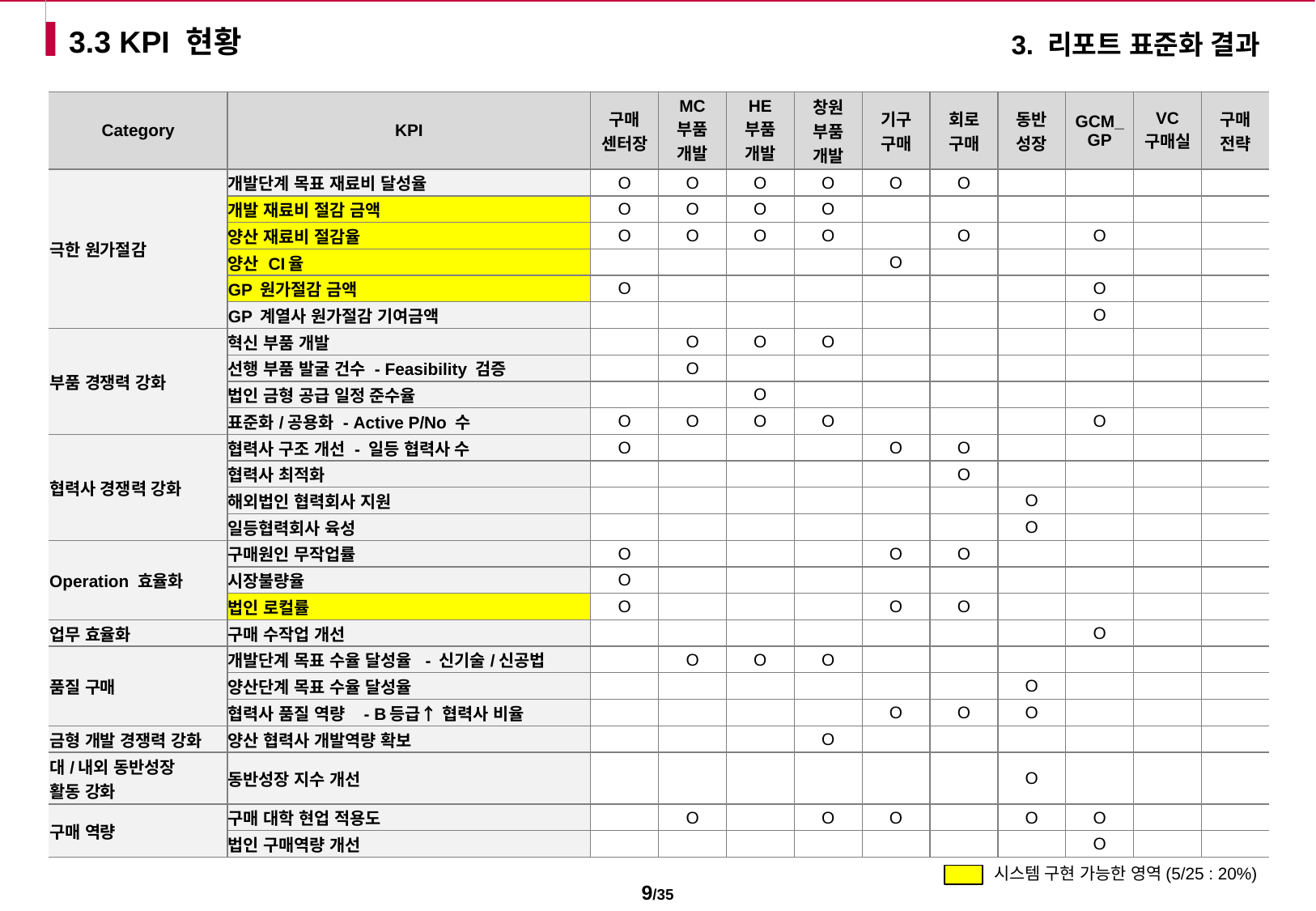

# 3.3 KPI 현황
3. 리포트 표준화 결과
| Category | KPI | 구매 센터장 | MC 부품 개발 | HE 부품 개발 | 창원 부품 개발 | 기구 구매 | 회로 구매 | 동반 성장 | GCM\_ GP | VC 구매실 | 구매 전략 |
| --- | --- | --- | --- | --- | --- | --- | --- | --- | --- | --- | --- |
| 극한 원가절감 | 개발단계 목표 재료비 달성율 | O | O | O | O | O | O |  |  |  |  |
|  | 개발 재료비 절감 금액 | O | O | O | O |  |  |  |  |  |  |
|  | 양산 재료비 절감율 | O | O | O | O |  | O |  | O |  |  |
|  | 양산 CI율 |  |  |  |  | O |  |  |  |  |  |
|  | GP 원가절감 금액 | O |  |  |  |  |  |  | O |  |  |
|  | GP 계열사 원가절감 기여금액 |  |  |  |  |  |  |  | O |  |  |
| 부품 경쟁력 강화 | 혁신 부품 개발 |  | O | O | O |  |  |  |  |  |  |
|  | 선행 부품 발굴 건수 - Feasibility 검증 |  | O |  |  |  |  |  |  |  |  |
|  | 법인 금형 공급 일정 준수율 |  |  | O |  |  |  |  |  |  |  |
|  | 표준화/공용화 - Active P/No 수 | O | O | O | O |  |  |  | O |  |  |
| 협력사 경쟁력 강화 | 협력사 구조 개선 - 일등 협력사 수 | O |  |  |  | O | O |  |  |  |  |
|  | 협력사 최적화 |  |  |  |  |  | O |  |  |  |  |
|  | 해외법인 협력회사 지원 |  |  |  |  |  |  | O |  |  |  |
|  | 일등협력회사 육성 |  |  |  |  |  |  | O |  |  |  |
| Operation 효율화 | 구매원인 무작업률 | O |  |  |  | O | O |  |  |  |  |
|  | 시장불량율 | O |  |  |  |  |  |  |  |  |  |
|  | 법인 로컬률 | O |  |  |  | O | O |  |  |  |  |
| 업무 효율화 | 구매 수작업 개선 |  |  |  |  |  |  |  | O |  |  |
| 품질 구매 | 개발단계 목표 수율 달성율 - 신기술/신공법 |  | O | O | O |  |  |  |  |  |  |
|  | 양산단계 목표 수율 달성율 |  |  |  |  |  |  | O |  |  |  |
|  | 협력사 품질 역량 - B등급↑ 협력사 비율 |  |  |  |  | O | O | O |  |  |  |
| 금형 개발 경쟁력 강화 | 양산 협력사 개발역량 확보 |  |  |  | O |  |  |  |  |  |  |
| 대/내외 동반성장 활동 강화 | 동반성장 지수 개선 |  |  |  |  |  |  | O |  |  |  |
| 구매 역량 | 구매 대학 현업 적용도 |  | O |  | O | O |  | O | O |  |  |
|  | 법인 구매역량 개선 |  |  |  |  |  |  |  | O |  |  |
시스템 구현 가능한 영역(5/25 : 20%)